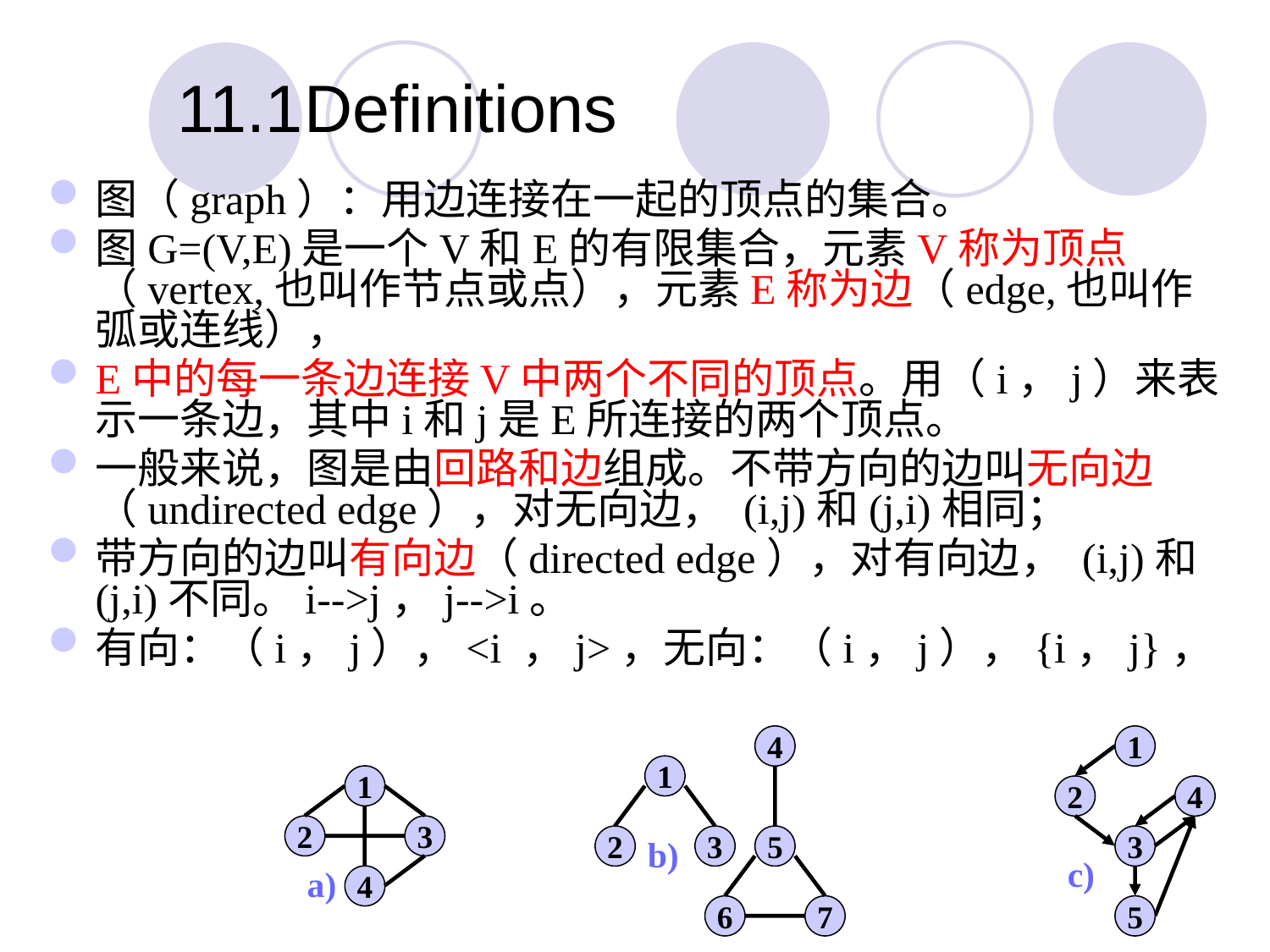

3
11.1	Definitions

图（graph）：用边连接在一起的顶点的集合。
图G=(V,E)是一个V和E的有限集合，元素V称为顶点（vertex,也叫作节点或点），元素E称为边（edge,也叫作弧或连线），
E中的每一条边连接V中两个不同的顶点。用（i，j）来表示一条边，其中i和j是E所连接的两个顶点。
一般来说，图是由回路和边组成。不带方向的边叫无向边（undirected edge），对无向边， (i,j)和(j,i)相同；
带方向的边叫有向边（directed edge），对有向边， (i,j)和(j,i)不同。i-->j，j-->i。
有向：（i，j），<i ，j>，无向：（i，j），{i，j}，
4
1

1
1

2
4

2
3

2
b)
3
5
3

c)
a)

4

6
7
5